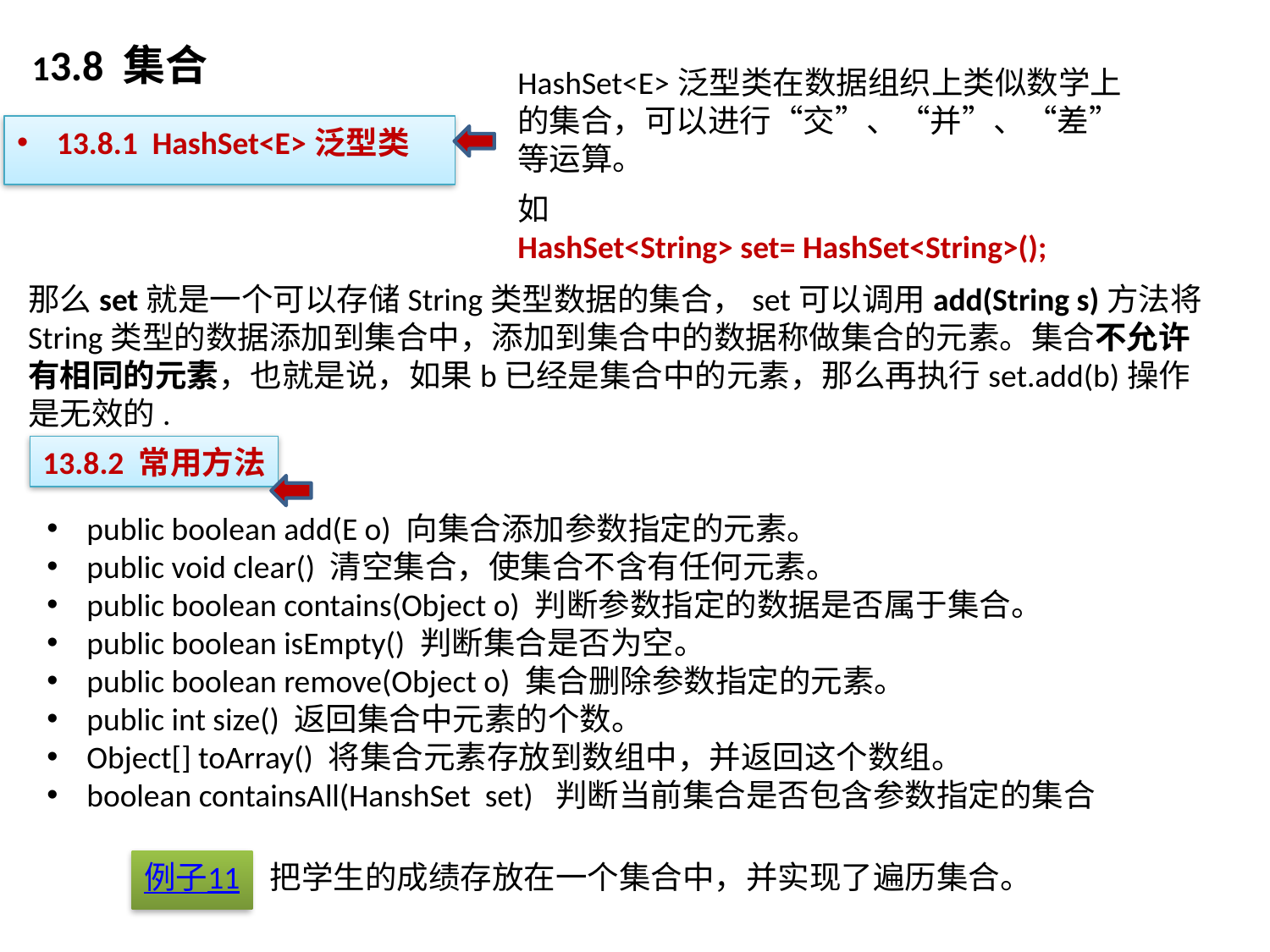

# 13.8 集合
HashSet<E>泛型类在数据组织上类似数学上的集合，可以进行“交”、“并”、“差”等运算。
13.8.1  HashSet<E>泛型类

如
HashSet<String> set= HashSet<String>();
那么set就是一个可以存储String类型数据的集合，set可以调用add(String s)方法将String类型的数据添加到集合中，添加到集合中的数据称做集合的元素。集合不允许有相同的元素，也就是说，如果b已经是集合中的元素，那么再执行set.add(b)操作是无效的.
13.8.2 常用方法

public boolean add(E o) 向集合添加参数指定的元素。
public void clear() 清空集合，使集合不含有任何元素。
public boolean contains(Object o) 判断参数指定的数据是否属于集合。
public boolean isEmpty() 判断集合是否为空。
public boolean remove(Object o) 集合删除参数指定的元素。
public int size() 返回集合中元素的个数。
Object[] toArray() 将集合元素存放到数组中，并返回这个数组。
boolean containsAll(HanshSet  set)  判断当前集合是否包含参数指定的集合
把学生的成绩存放在一个集合中，并实现了遍历集合。
例子11